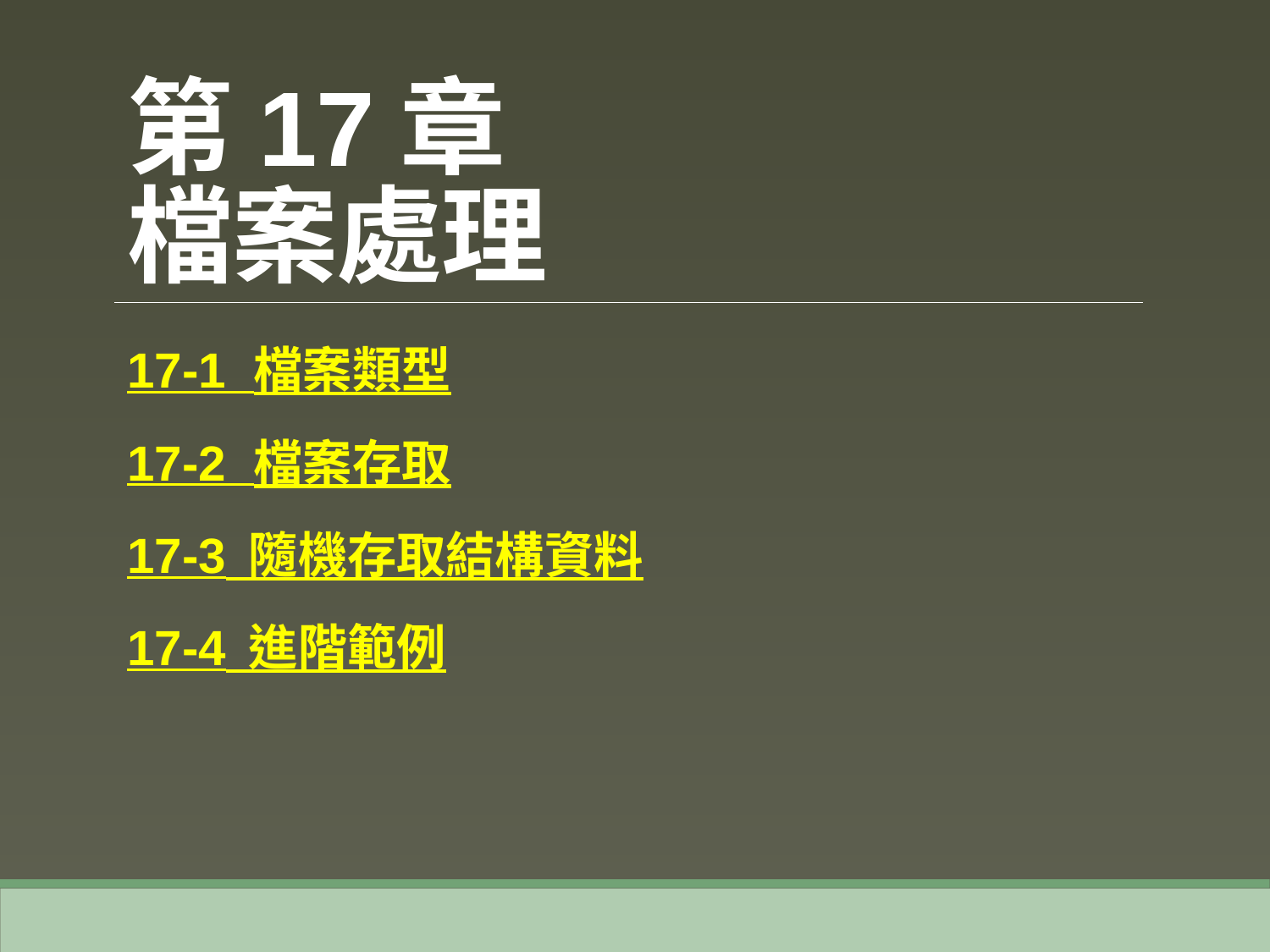

# 第17章 檔案處理
17-1  檔案類型
17-2  檔案存取
17-3  隨機存取結構資料
17-4  進階範例